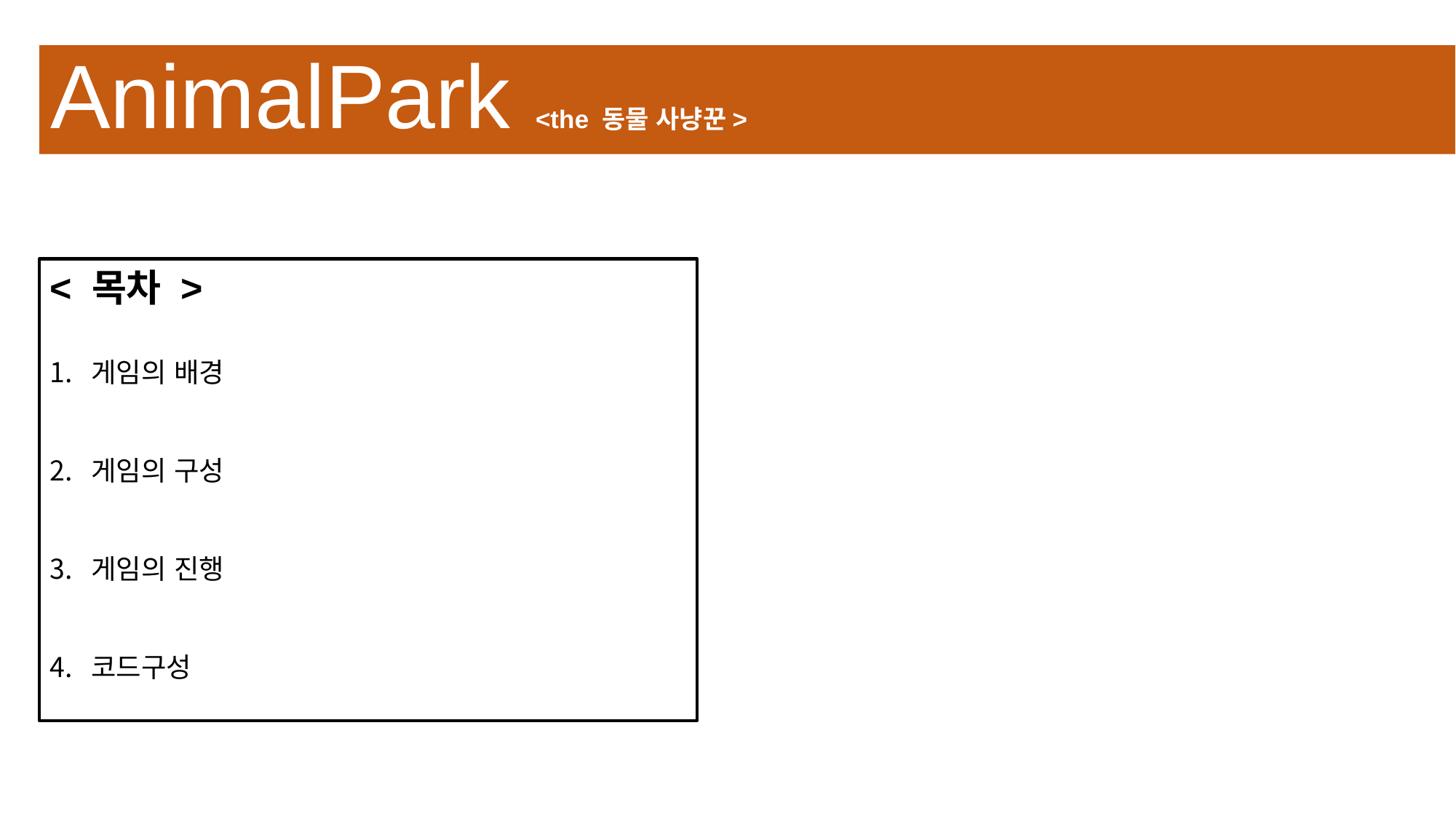

AnimalPark <the 동물 사냥꾼>
< 목차 >

게임의 배경

게임의 구성

게임의 진행

코드구성